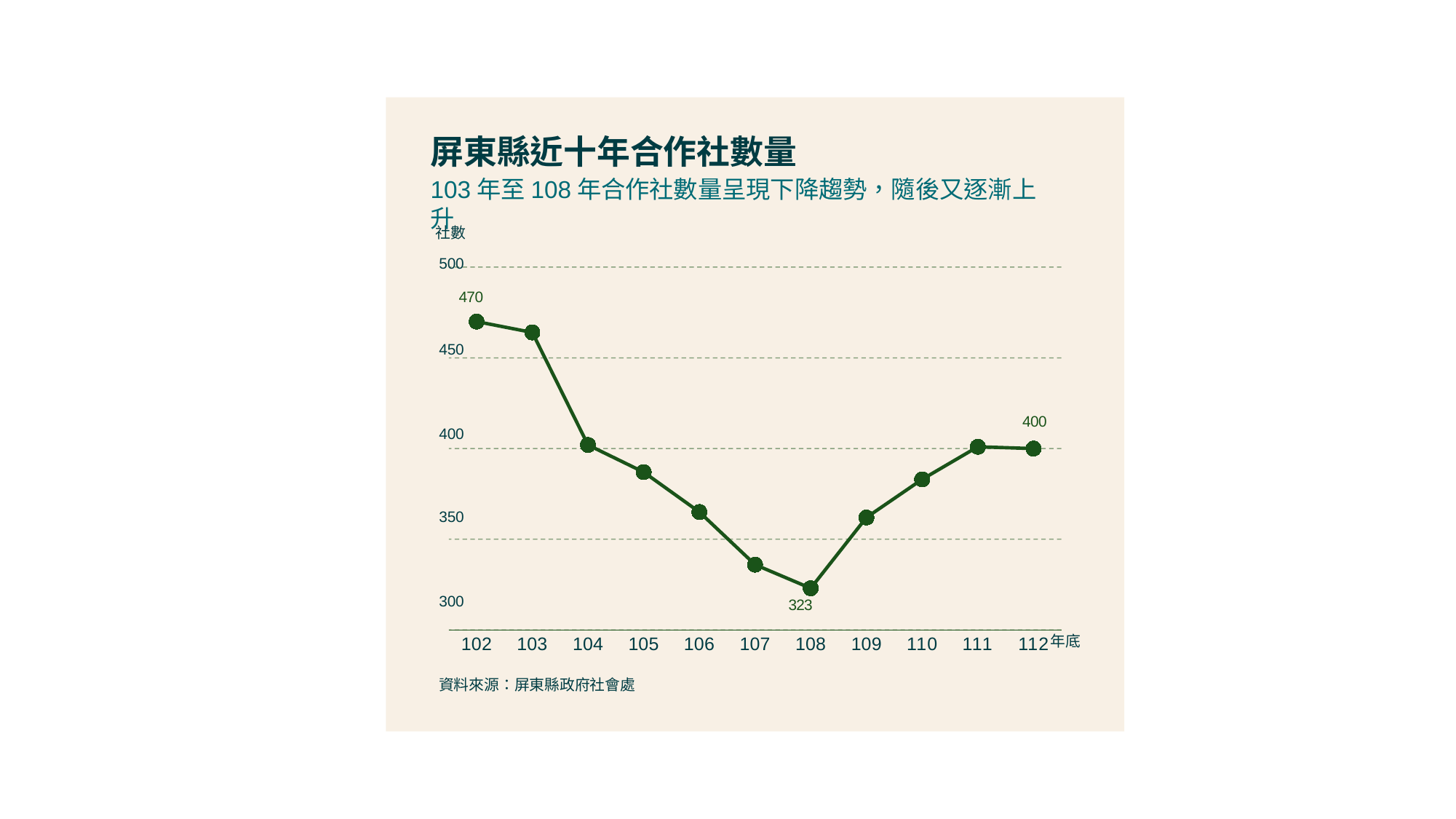

屏東縣近十年合作社數量
103年至108年合作社數量呈現下降趨勢，隨後又逐漸上升
社數
500

### Chart

| Category |  |
|---|---|
| 102 | 470.0 |
| 103 | 464.0 |
| 104 | 402.0 |
| 105 | 387.0 |
| 106 | 365.0 |
| 107 | 336.0 |
| 108 | 323.0 |
| 109 | 362.0 |
| 110 | 383.0 |
| 111 | 401.0 |
| 112 | 400.0 |
450
400
350
300
年底
資料來源：屏東縣政府社會處